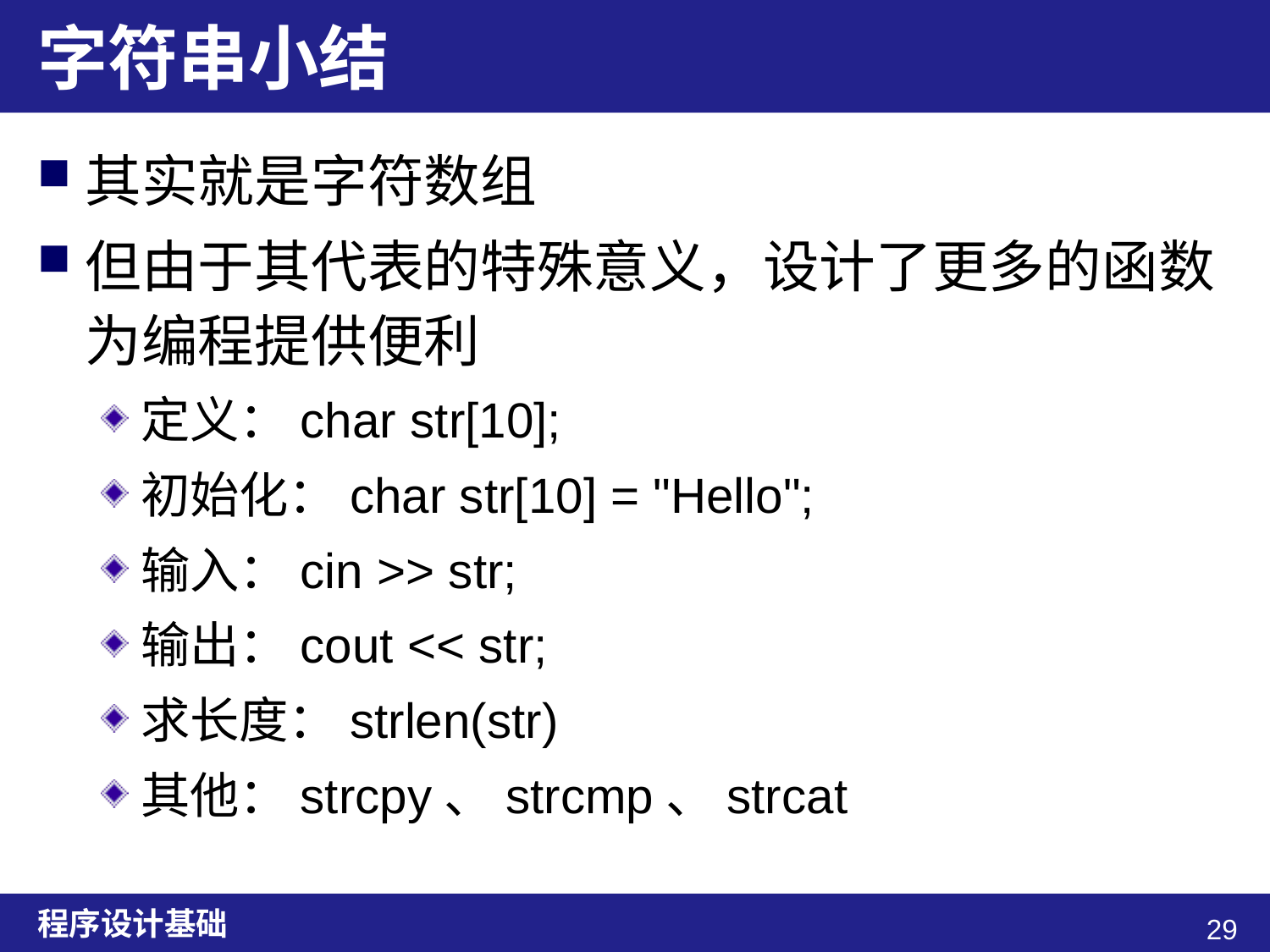

# 字符串小结
其实就是字符数组
但由于其代表的特殊意义，设计了更多的函数为编程提供便利
定义：char str[10];
初始化：char str[10] = "Hello";
输入：cin >> str;
输出：cout << str;
求长度：strlen(str)
其他：strcpy、strcmp、strcat